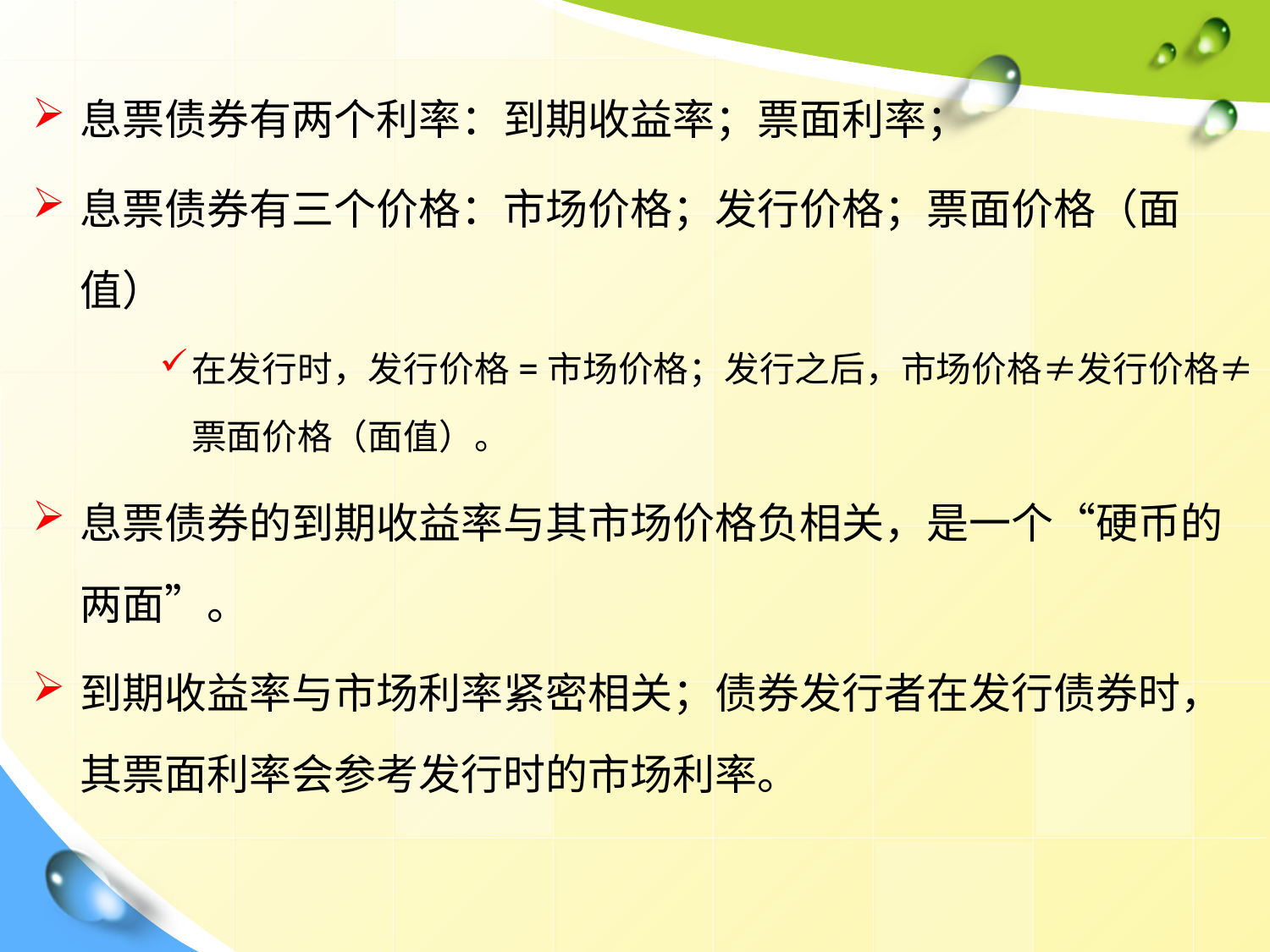

息票债券有两个利率：到期收益率；票面利率；
息票债券有三个价格：市场价格；发行价格；票面价格（面值）
在发行时，发行价格=市场价格；发行之后，市场价格≠发行价格≠票面价格（面值）。
息票债券的到期收益率与其市场价格负相关，是一个“硬币的两面”。
到期收益率与市场利率紧密相关；债券发行者在发行债券时，其票面利率会参考发行时的市场利率。